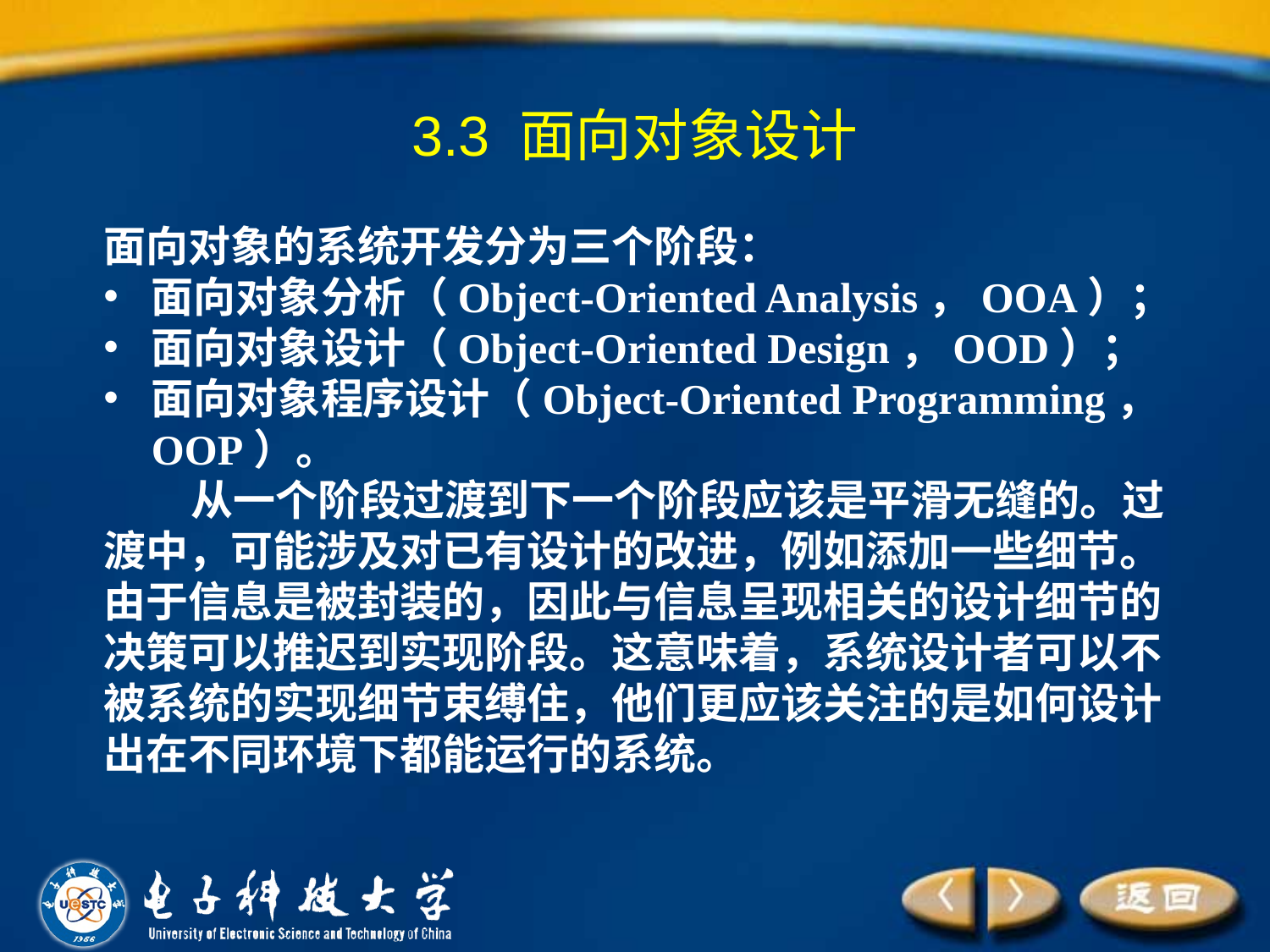

# 3.3 面向对象设计
面向对象的系统开发分为三个阶段：
面向对象分析（Object-Oriented Analysis，OOA）；
面向对象设计（Object-Oriented Design，OOD）；
面向对象程序设计（Object-Oriented Programming，OOP）。
从一个阶段过渡到下一个阶段应该是平滑无缝的。过渡中，可能涉及对已有设计的改进，例如添加一些细节。由于信息是被封装的，因此与信息呈现相关的设计细节的决策可以推迟到实现阶段。这意味着，系统设计者可以不被系统的实现细节束缚住，他们更应该关注的是如何设计出在不同环境下都能运行的系统。